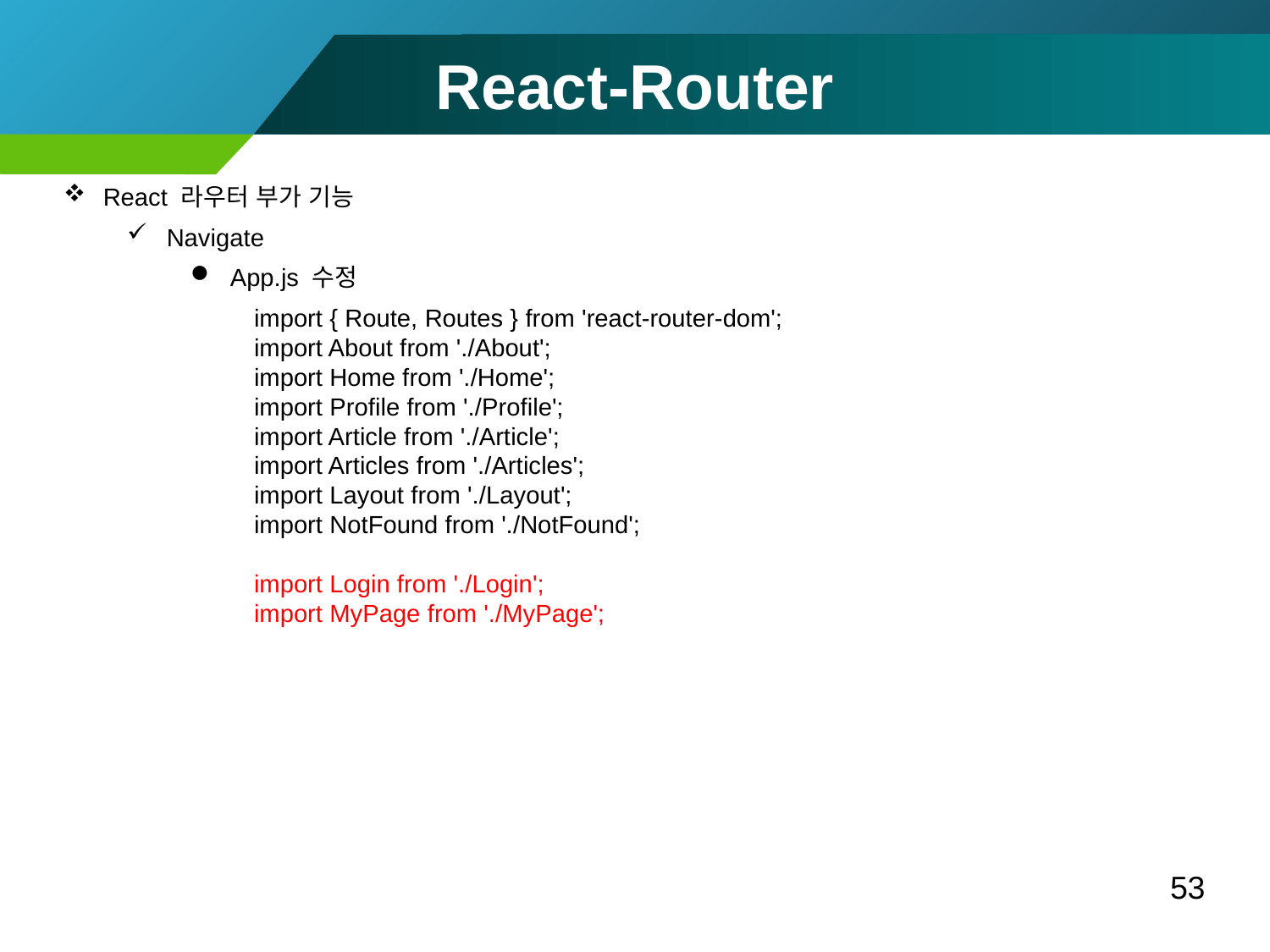

React-Router
React 라우터 부가 기능
Navigate
App.js 수정
import { Route, Routes } from 'react-router-dom';
import About from './About';
import Home from './Home';
import Profile from './Profile';
import Article from './Article';
import Articles from './Articles';
import Layout from './Layout';
import NotFound from './NotFound';

import Login from './Login';
import MyPage from './MyPage';
53